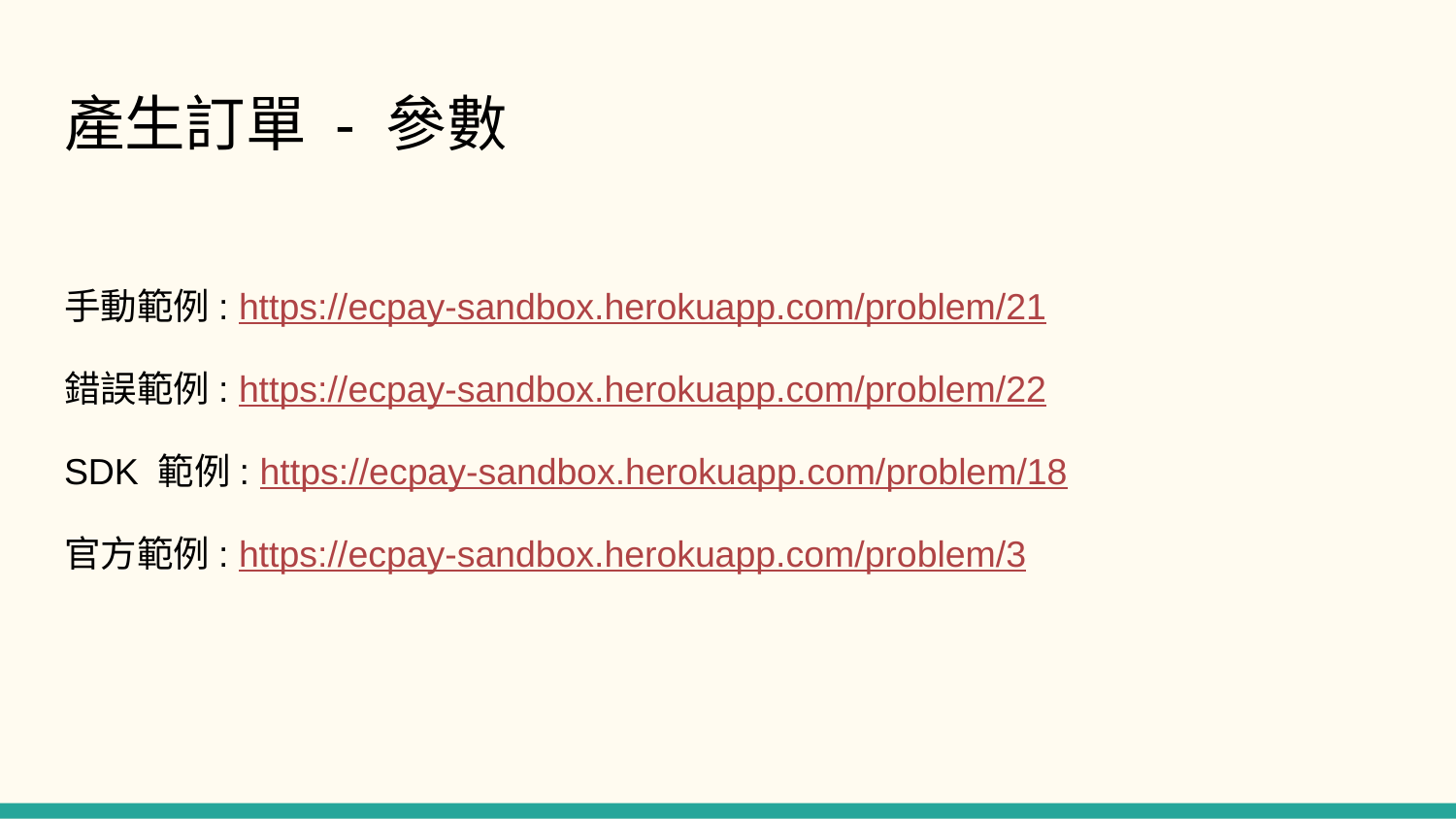

# 產生訂單 - 參數

手動範例: https://ecpay-sandbox.herokuapp.com/problem/21
錯誤範例: https://ecpay-sandbox.herokuapp.com/problem/22
SDK 範例: https://ecpay-sandbox.herokuapp.com/problem/18
官方範例: https://ecpay-sandbox.herokuapp.com/problem/3